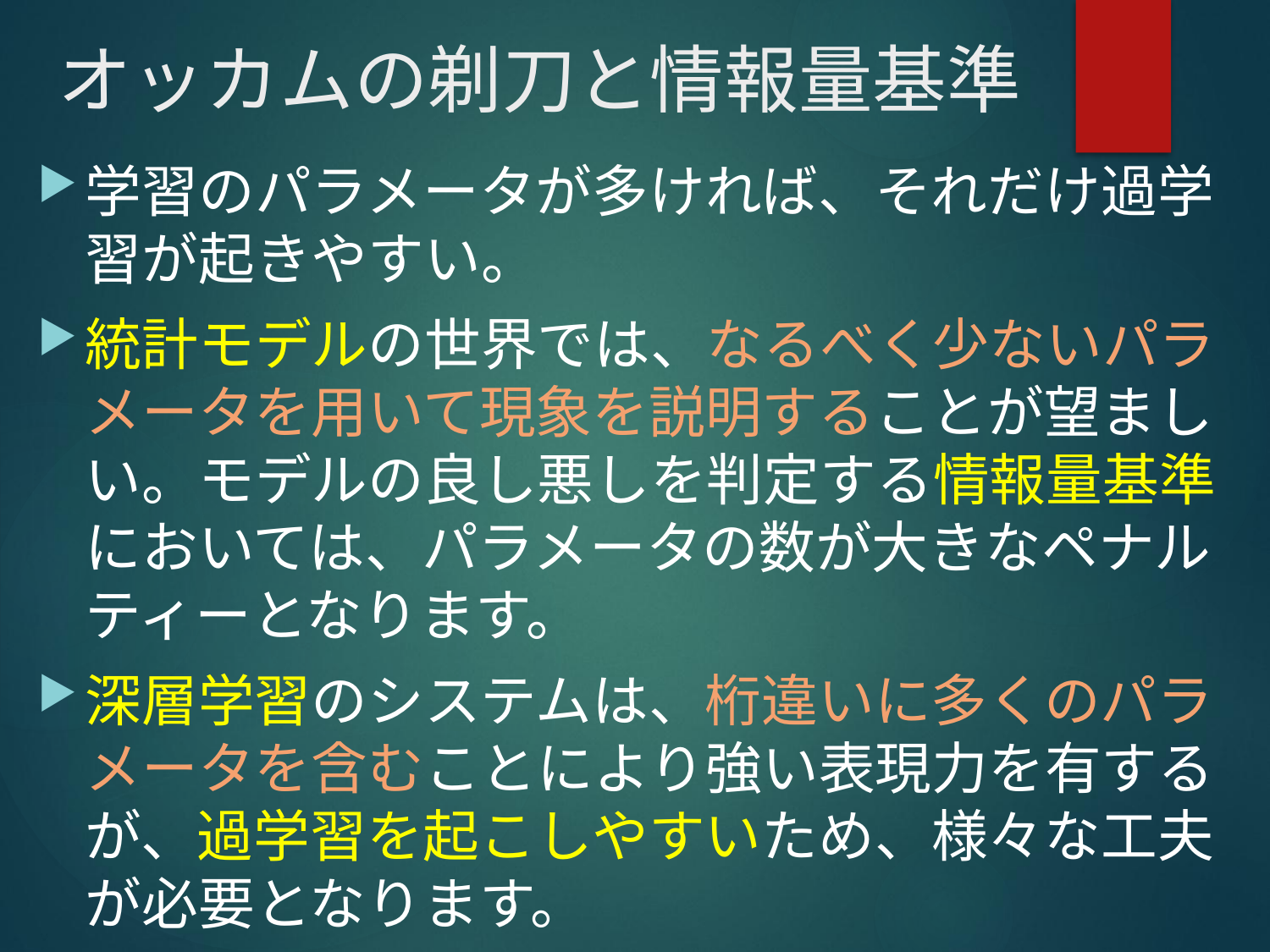

# オッカムの剃刀と情報量基準
学習のパラメータが多ければ、それだけ過学習が起きやすい。
統計モデルの世界では、なるべく少ないパラメータを用いて現象を説明することが望ましい。モデルの良し悪しを判定する情報量基準においては、パラメータの数が大きなペナルティーとなります。
深層学習のシステムは、桁違いに多くのパラメータを含むことにより強い表現力を有するが、過学習を起こしやすいため、様々な工夫が必要となります。